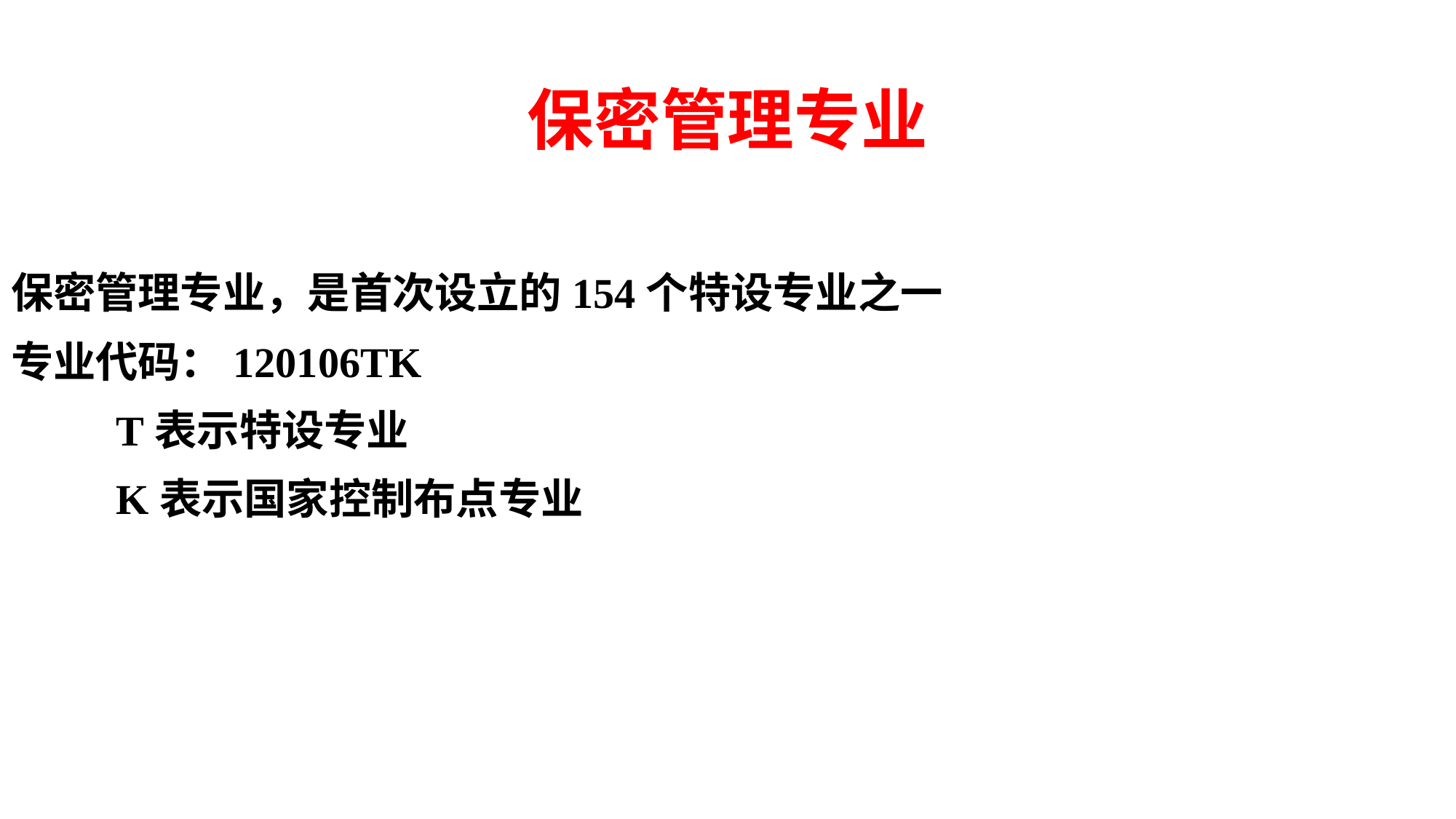

# 保密管理专业
保密管理专业，是首次设立的154个特设专业之一
专业代码：120106TK
          T表示特设专业
          K表示国家控制布点专业